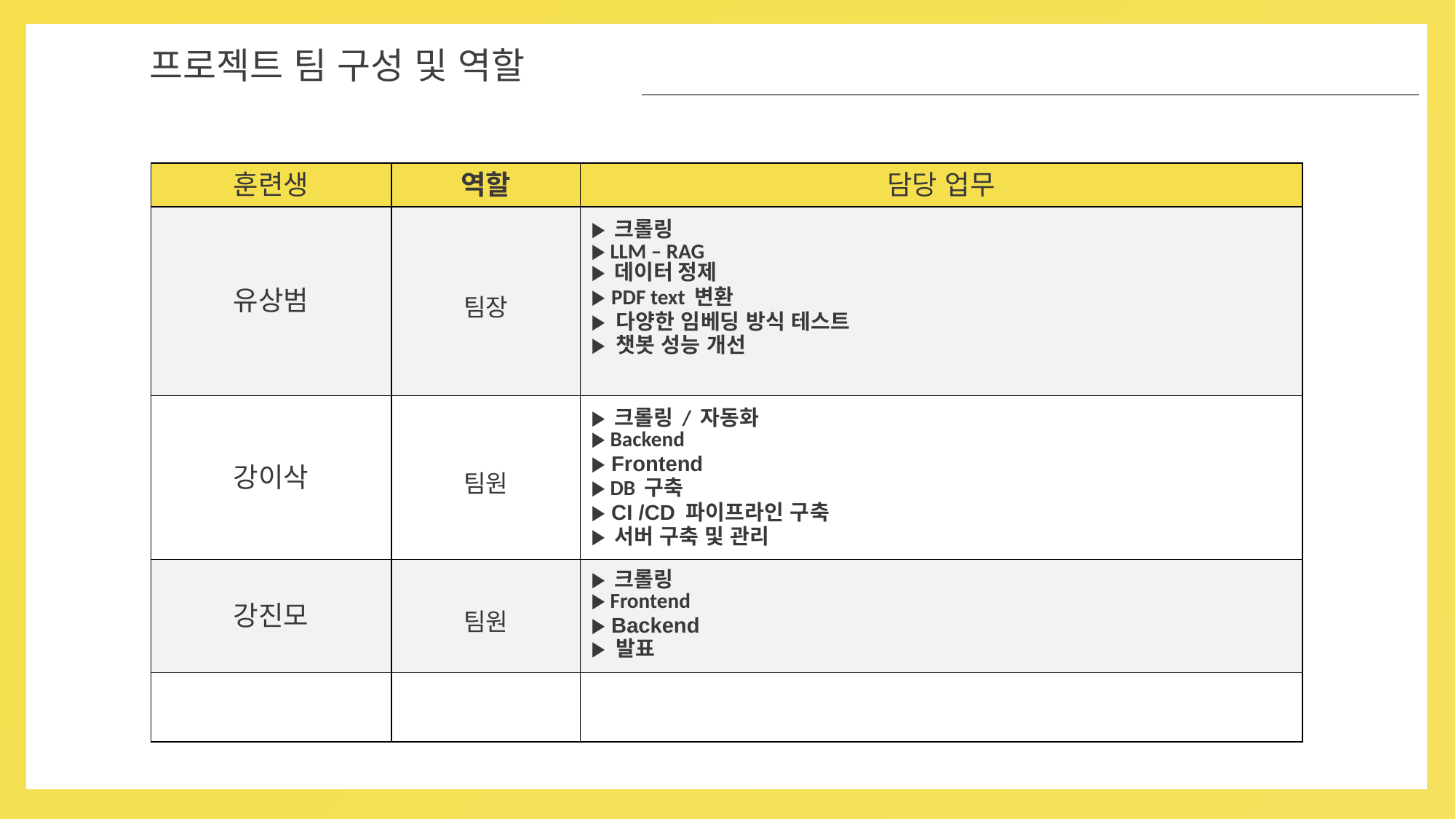

02

프로젝트 팀 구성 및 역할
| 훈련생 | 역할 | 담당 업무 |
| --- | --- | --- |
| 유상범 | 팀장 | ▶ 크롤링 ▶ LLM – RAG ▶ 데이터 정제 ▶ PDF text 변환 ▶ 다양한 임베딩 방식 테스트 ▶ 챗봇 성능 개선 |
| 강이삭 | 팀원 | ▶ 크롤링 / 자동화 ▶ Backend ▶ Frontend ▶ DB 구축 ▶ CI /CD 파이프라인 구축 ▶ 서버 구축 및 관리 |
| 강진모 | 팀원 | ▶ 크롤링 ▶ Frontend ▶ Backend ▶ 발표 |
|  |  |  |